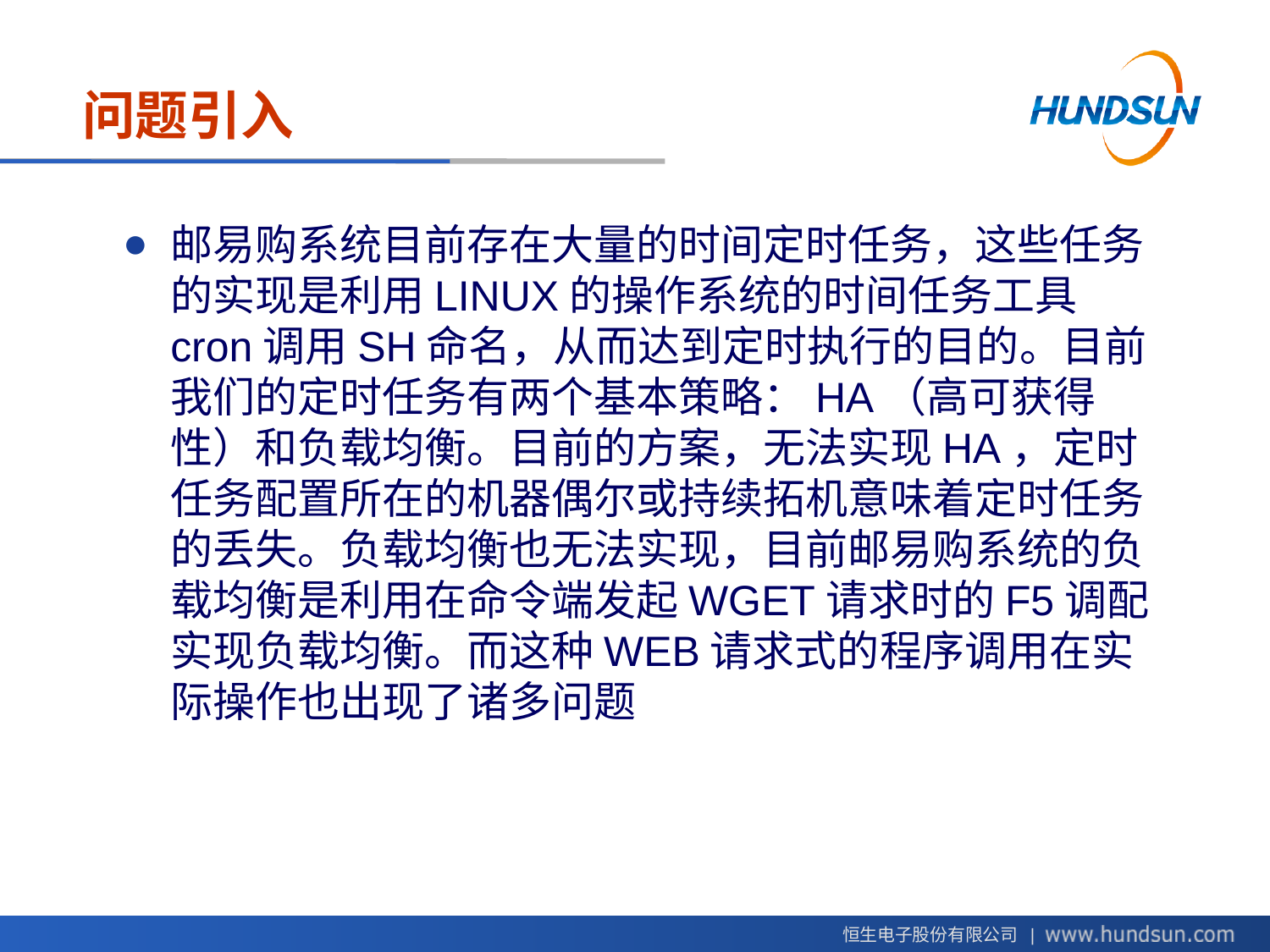

# 问题引入
邮易购系统目前存在大量的时间定时任务，这些任务的实现是利用LINUX的操作系统的时间任务工具cron调用SH命名，从而达到定时执行的目的。目前我们的定时任务有两个基本策略：HA（高可获得性）和负载均衡。目前的方案，无法实现HA，定时任务配置所在的机器偶尔或持续拓机意味着定时任务的丢失。负载均衡也无法实现，目前邮易购系统的负载均衡是利用在命令端发起WGET请求时的F5调配实现负载均衡。而这种WEB请求式的程序调用在实际操作也出现了诸多问题